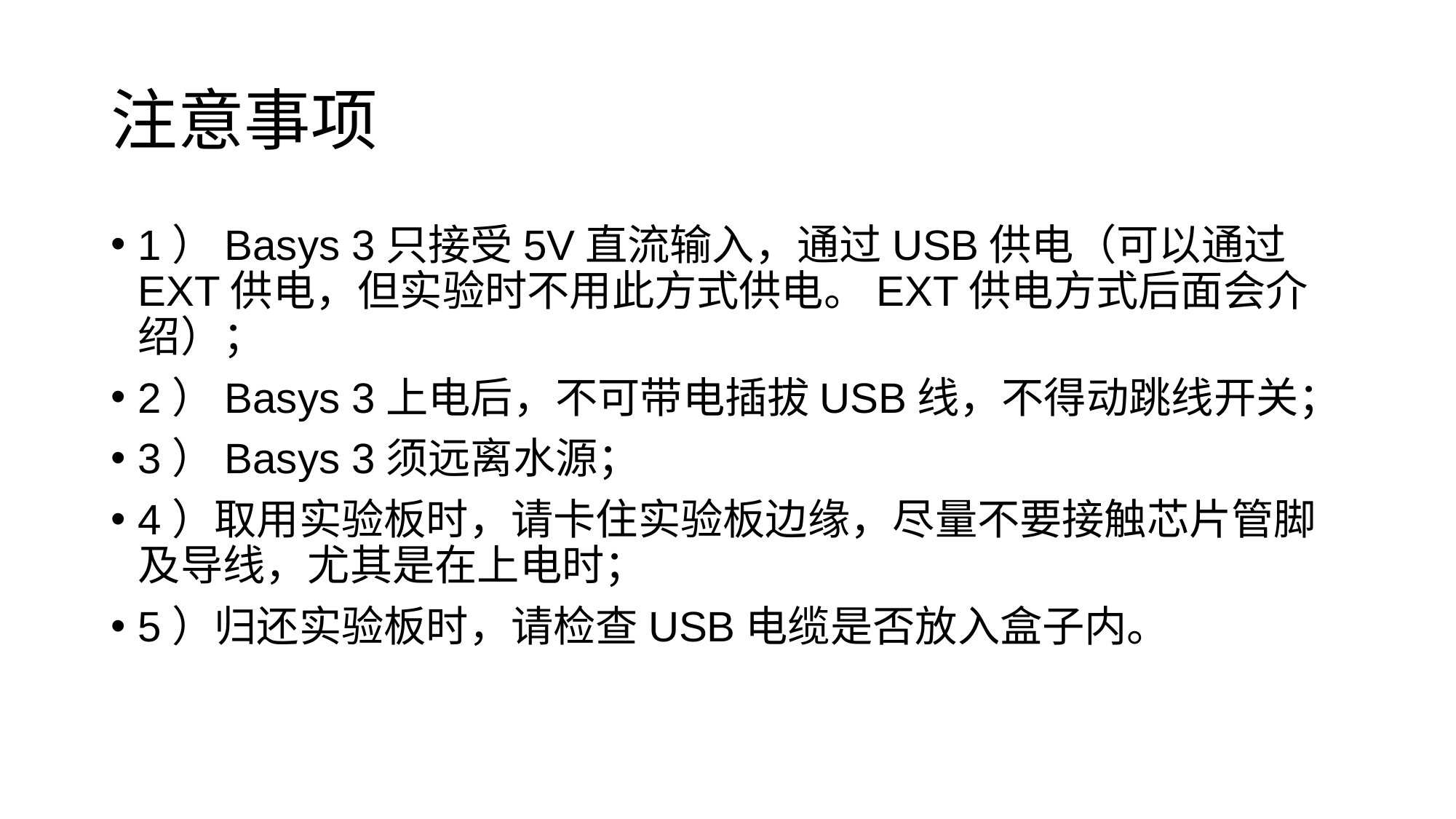

# 注意事项
1）Basys 3只接受5V直流输入，通过USB供电（可以通过EXT供电，但实验时不用此方式供电。EXT供电方式后面会介绍）；
2）Basys 3上电后，不可带电插拔USB线，不得动跳线开关；
3）Basys 3须远离水源；
4）取用实验板时，请卡住实验板边缘，尽量不要接触芯片管脚及导线，尤其是在上电时；
5）归还实验板时，请检查USB电缆是否放入盒子内。